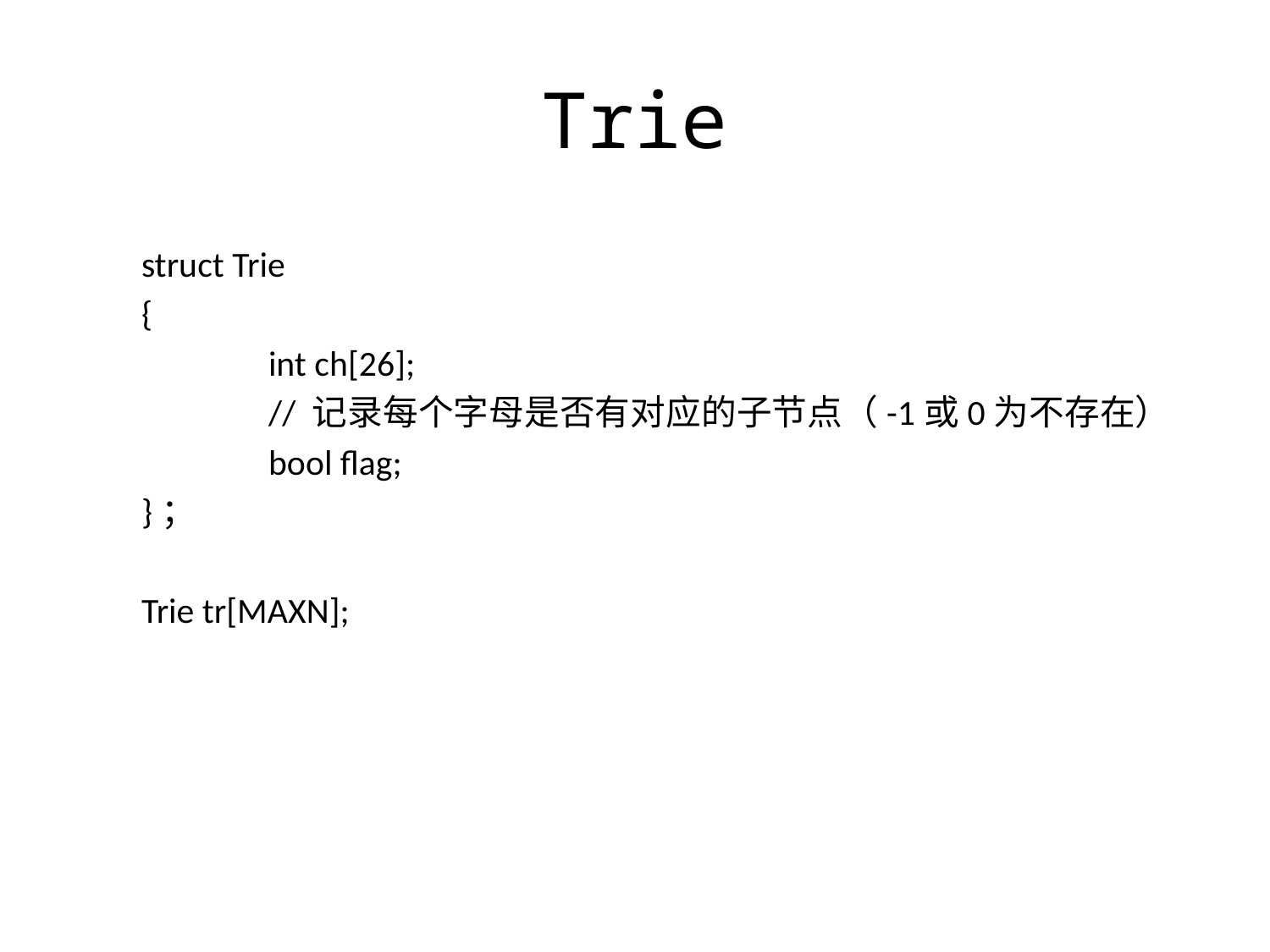

Trie

struct Trie
{
	int ch[26];
	// 记录每个字母是否有对应的子节点（-1或0为不存在）
	bool flag;
}；

Trie tr[MAXN];